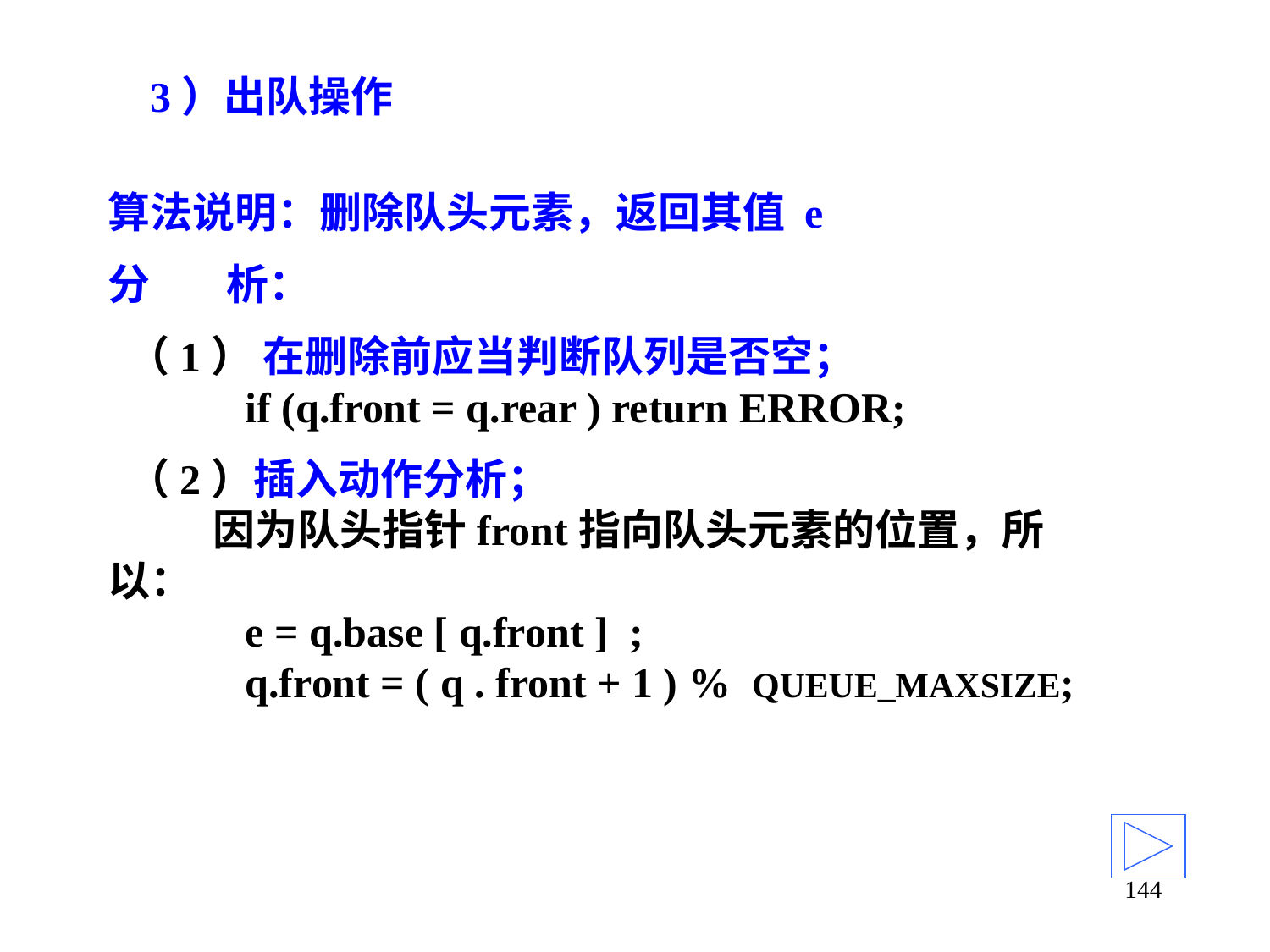

3）出队操作
算法说明：删除队头元素，返回其值 e
分        析：
 （1） 在删除前应当判断队列是否空；
             if (q.front = q.rear ) return ERROR;
 （2）插入动作分析；
          因为队头指针front指向队头元素的位置，所以：
             e = q.base [ q.front ]  ;
             q.front = ( q . front + 1 ) %  QUEUE_MAXSIZE;

144